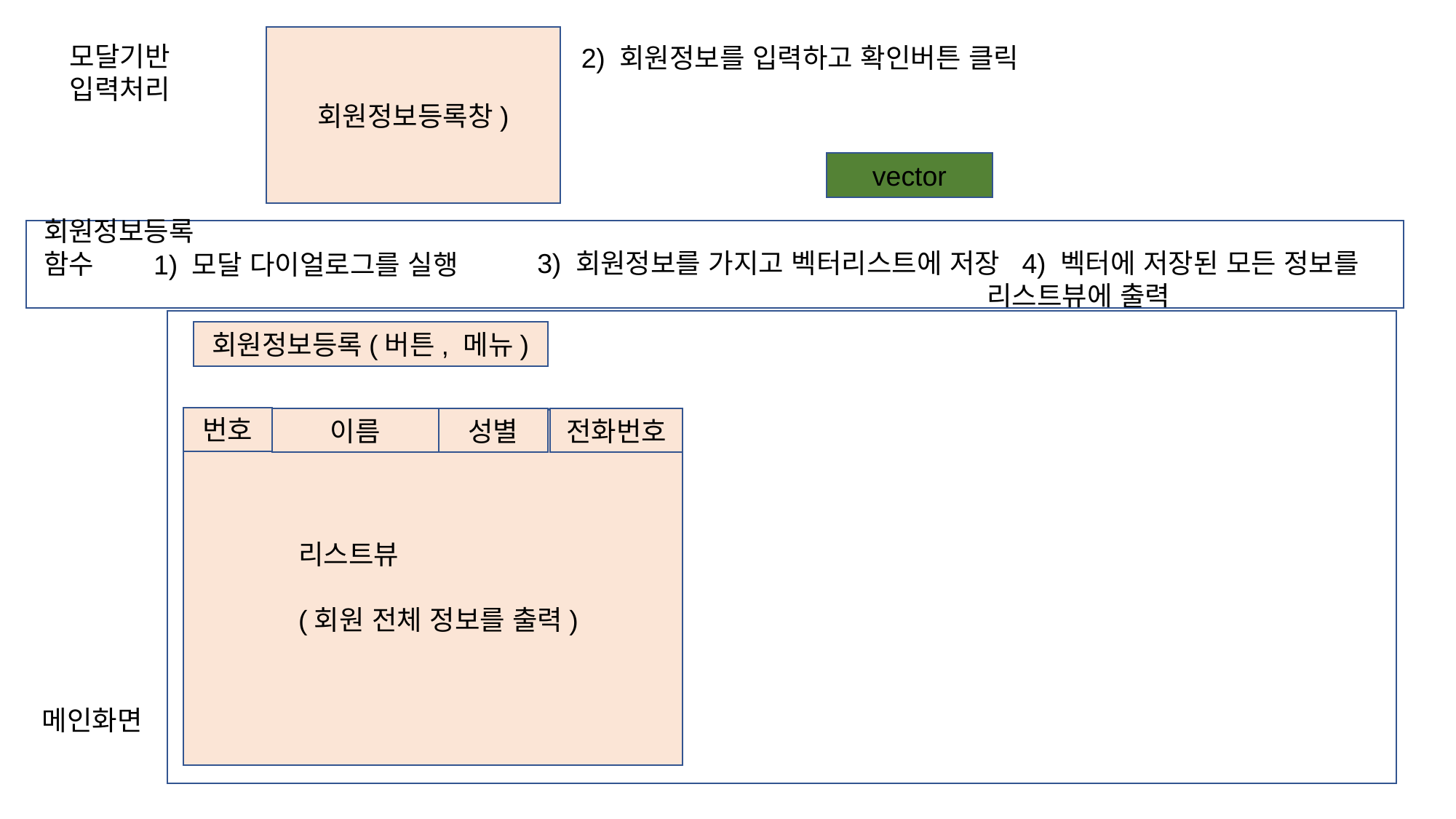

회원정보등록창)
모달기반
입력처리
2) 회원정보를 입력하고 확인버튼 클릭
vector
회원정보등록
함수

3) 회원정보를 가지고 벡터리스트에 저장  4) 벡터에 저장된 모든 정보를
                                                          리스트뷰에 출력
1) 모달 다이얼로그를 실행

회원정보등록(버튼, 메뉴)
번호
이름
성별
전화번호

리스트뷰

(회원 전체 정보를 출력)
메인화면